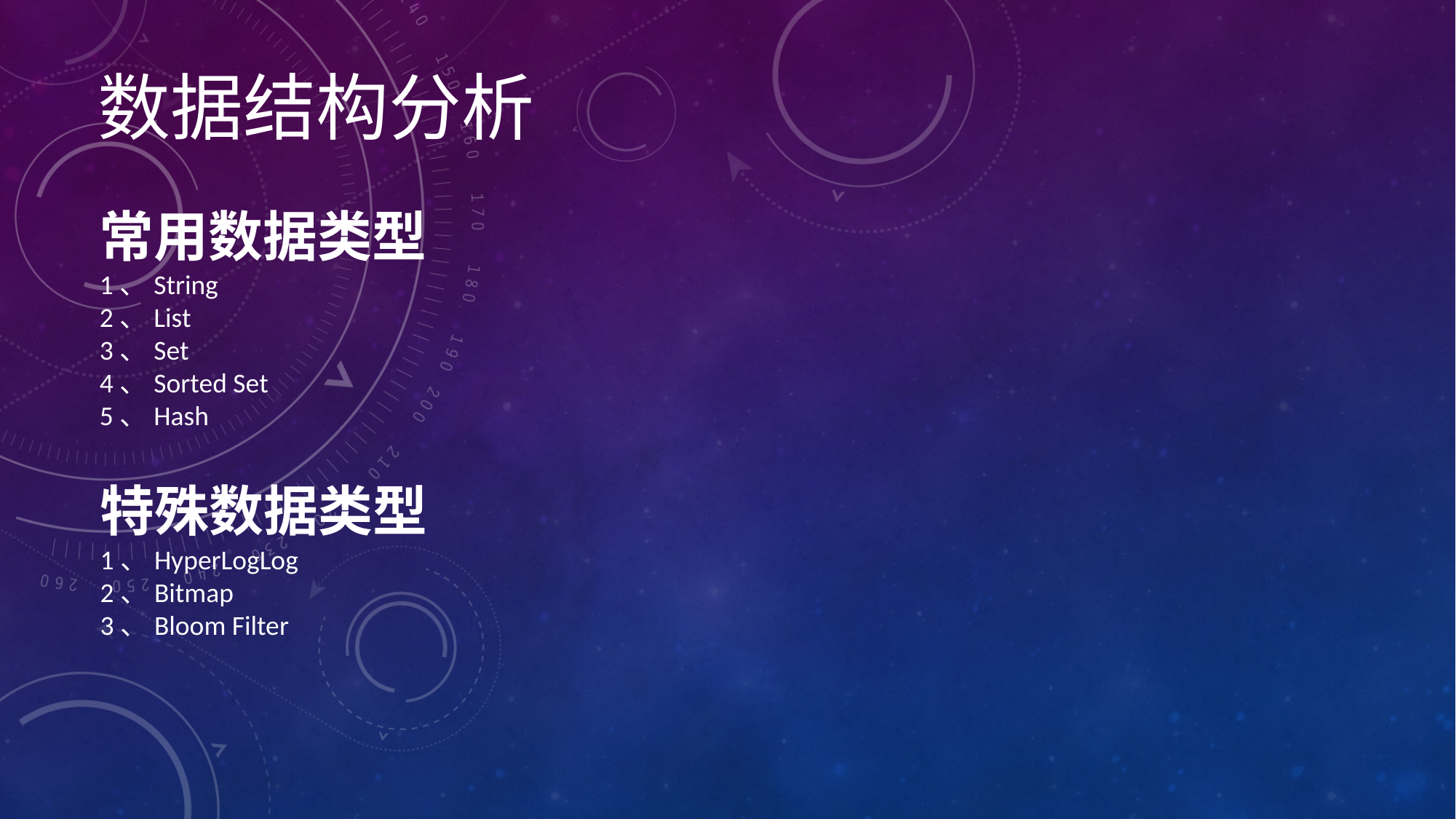

数据结构分析

常用数据类型
1、String
2、List
3、Set
4、Sorted Set
5、Hash
特殊数据类型
1、HyperLogLog
2、Bitmap
3、Bloom Filter